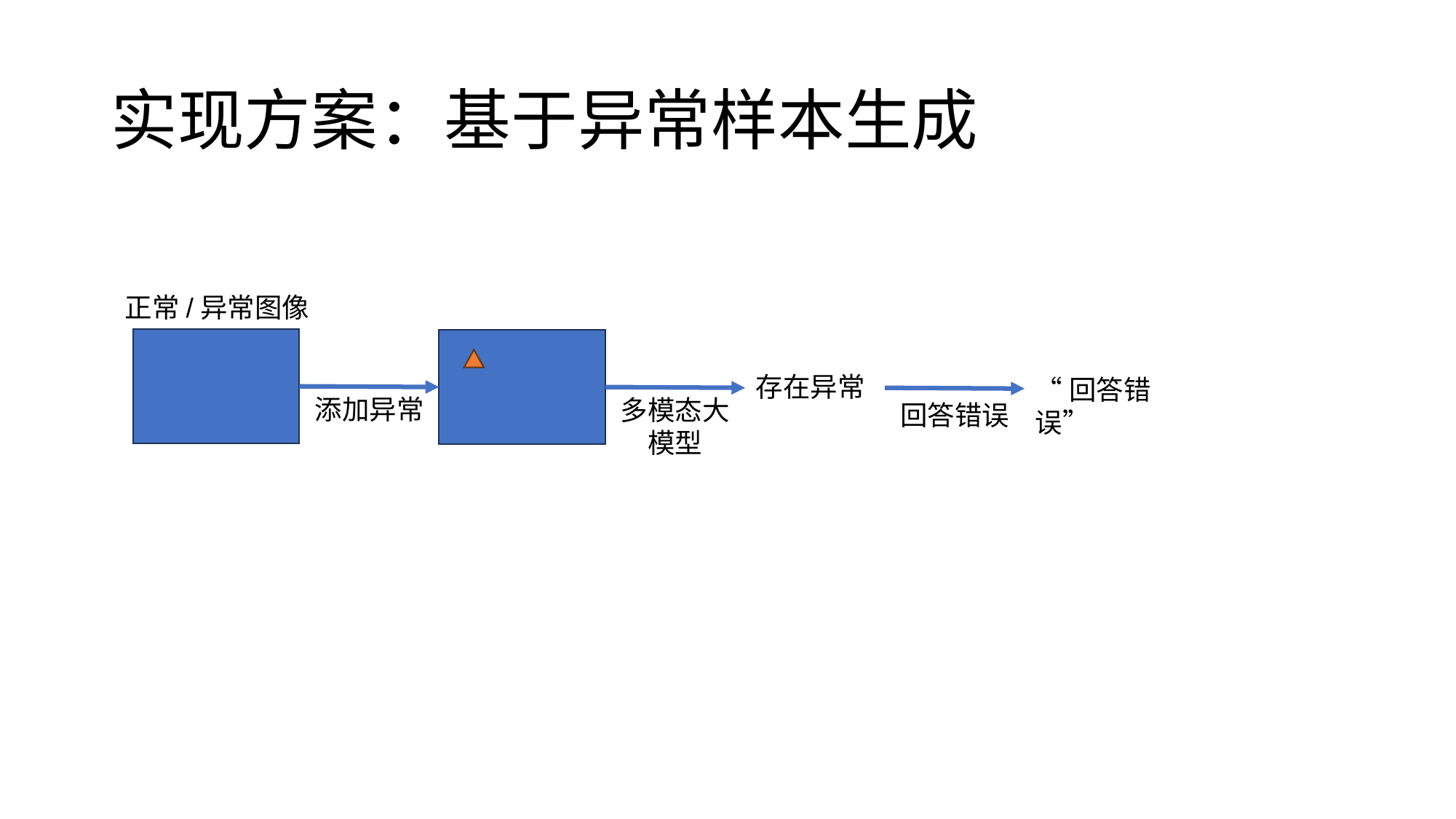

# 实现方案：基于异常样本生成
正常/异常图像

存在异常
“回答错误”
添加异常
多模态大模型
回答错误